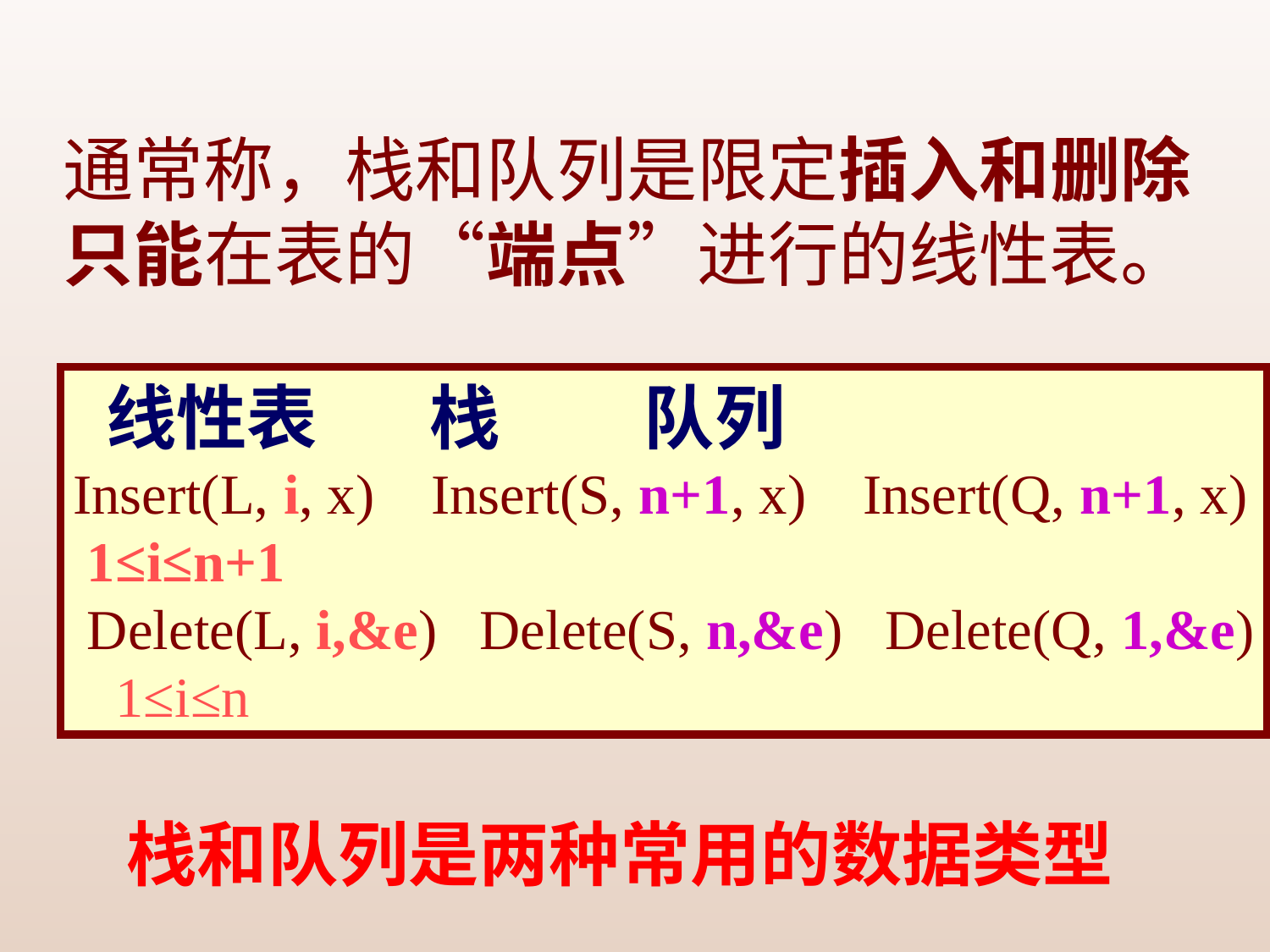

通常称，栈和队列是限定插入和删除只能在表的“端点”进行的线性表。
 线性表       栈         队列
Insert(L, i, x)    Insert(S, n+1, x)    Insert(Q, n+1, x)
 1≤i≤n+1
 Delete(L, i,&e)   Delete(S, n,&e)   Delete(Q, 1,&e)
   1≤i≤n
栈和队列是两种常用的数据类型